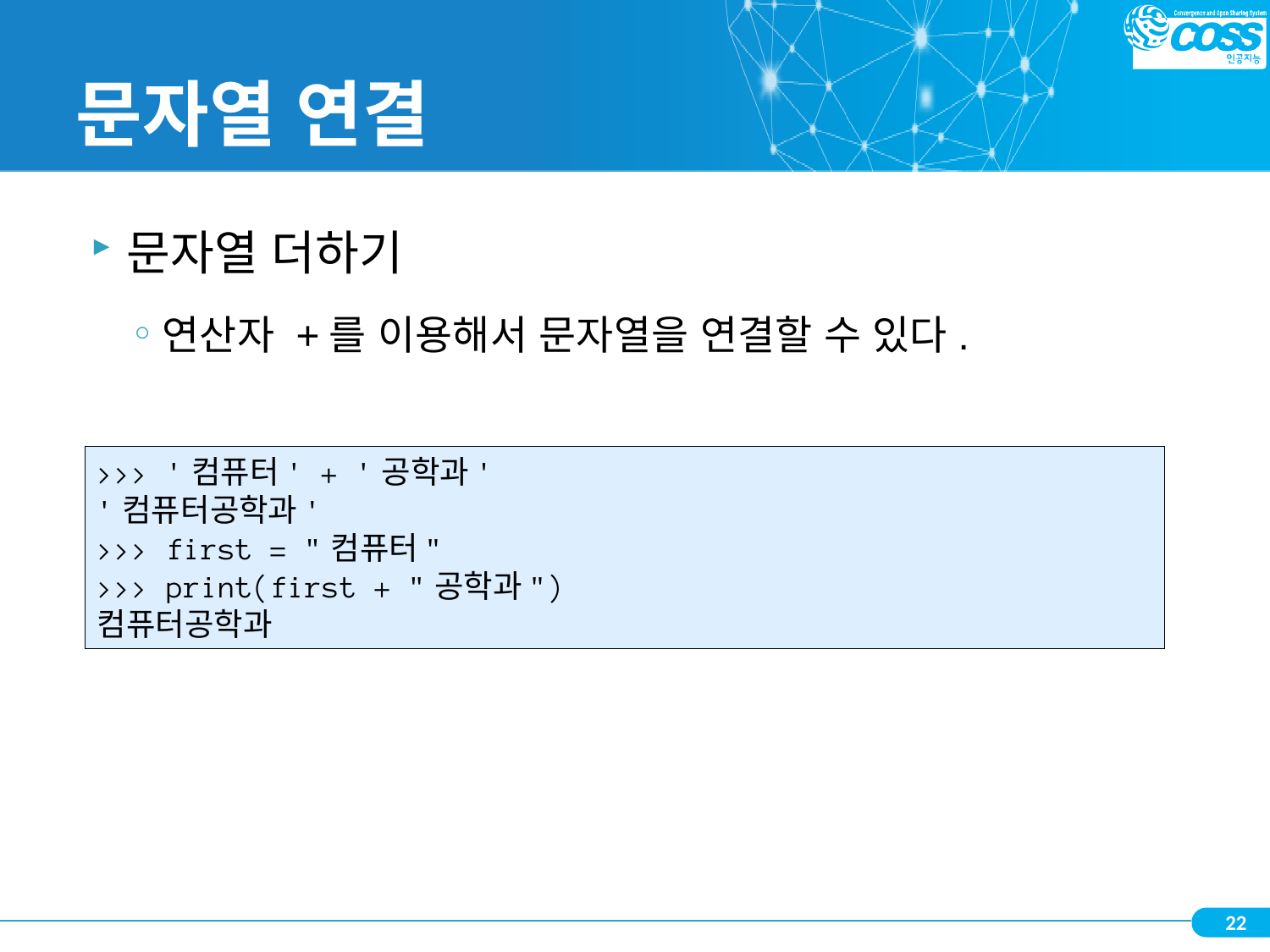

# 문자열 연결
문자열 더하기
연산자 +를 이용해서 문자열을 연결할 수 있다.
>>> '컴퓨터' + '공학과'
'컴퓨터공학과'
>>> first = "컴퓨터"
>>> print(first + "공학과")
컴퓨터공학과